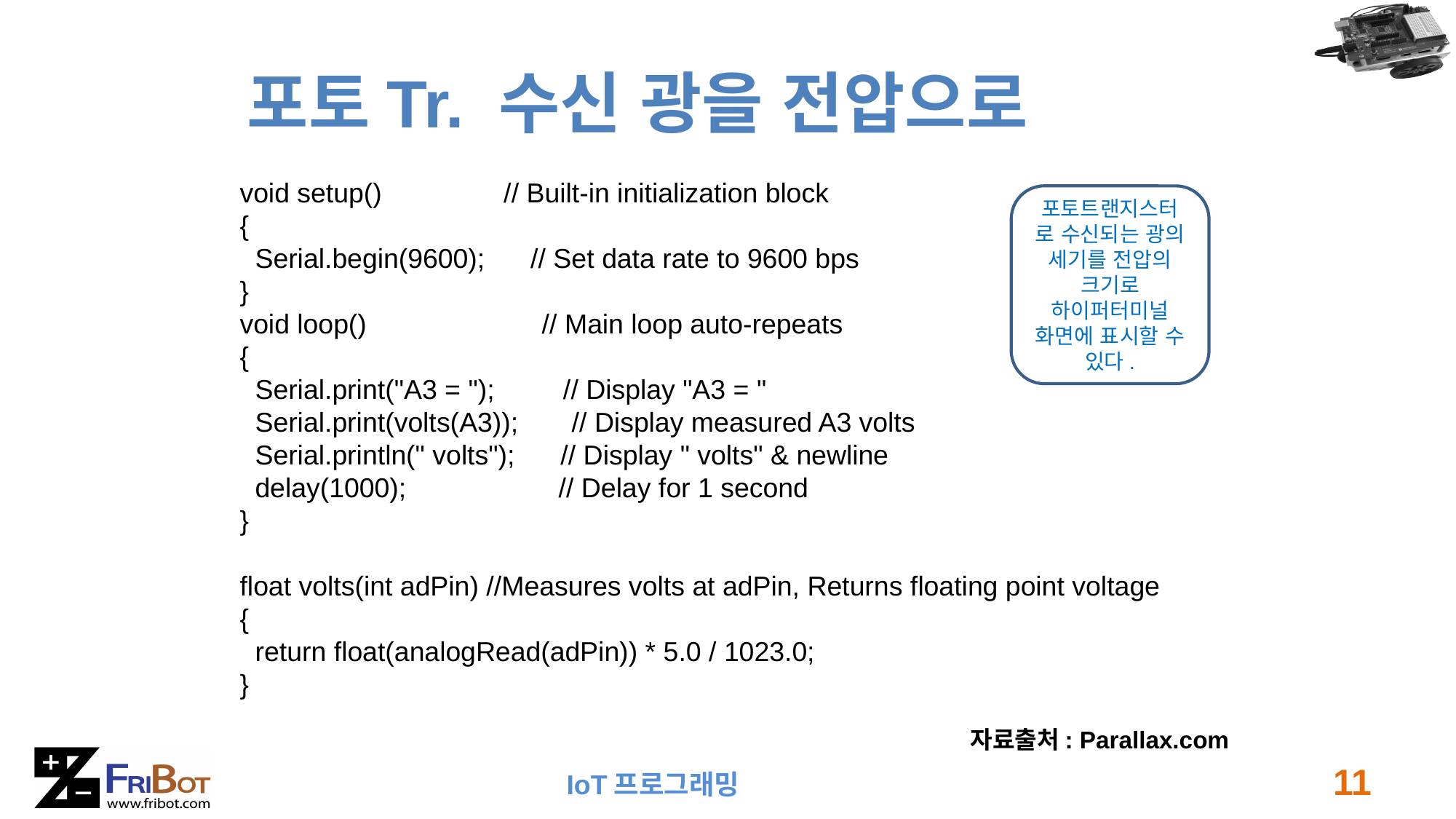

# 포토Tr. 수신 광을 전압으로
void setup()                // Built-in initialization block
{
  Serial.begin(9600);      // Set data rate to 9600 bps
}
void loop()                       // Main loop auto-repeats
{
  Serial.print("A3 = ");         // Display "A3 = "
  Serial.print(volts(A3));       // Display measured A3 volts
  Serial.println(" volts");      // Display " volts" & newline
  delay(1000);                    // Delay for 1 second
}

float volts(int adPin) //Measures volts at adPin, Returns floating point voltage
{
  return float(analogRead(adPin)) * 5.0 / 1023.0;
}
포토트랜지스터로 수신되는 광의 세기를 전압의 크기로 하이퍼터미널 화면에 표시할 수 있다.
자료출처: Parallax.com
11